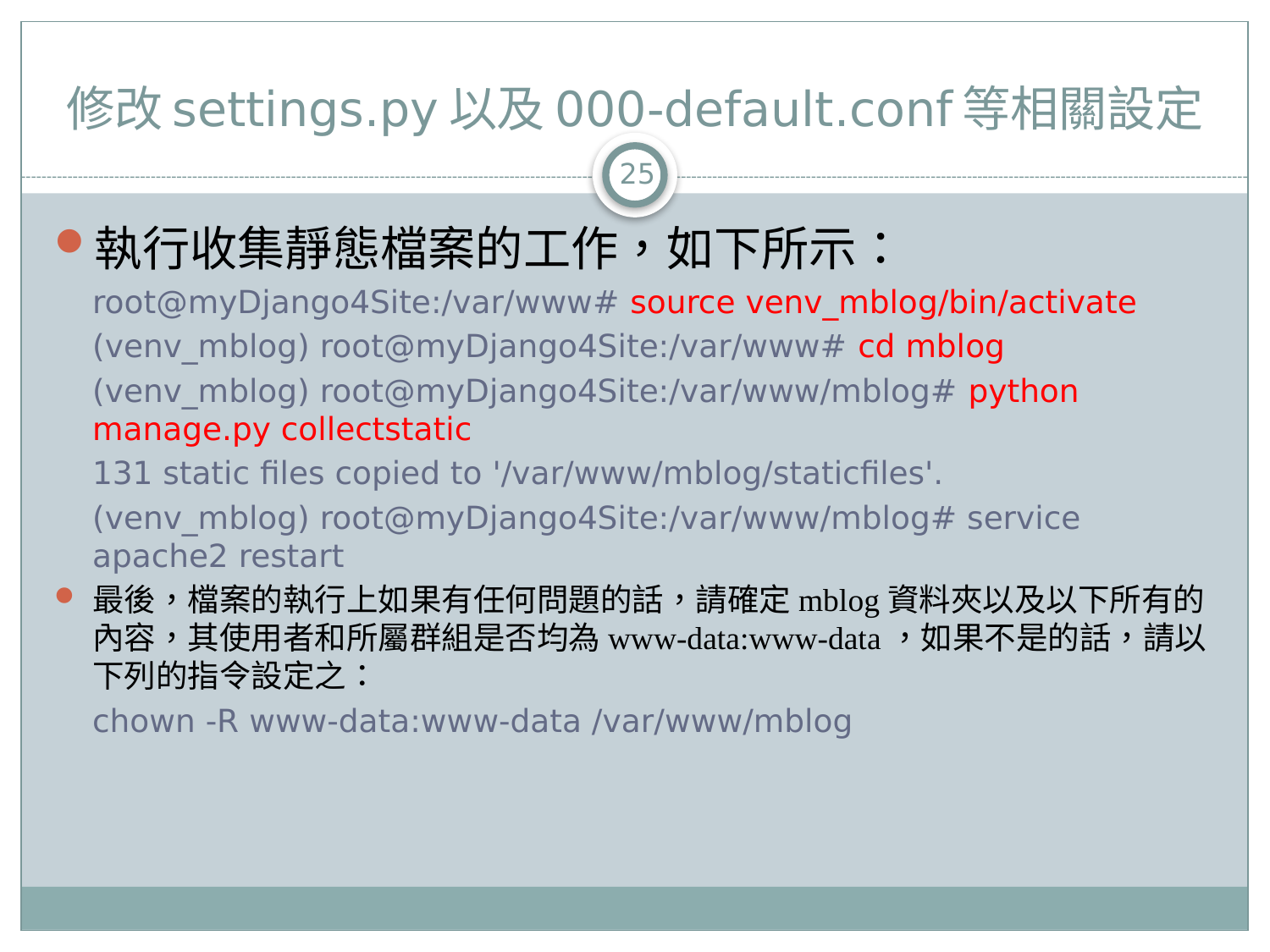

# 修改settings.py以及000-default.conf等相關設定
25
執行收集靜態檔案的工作，如下所示：
root@myDjango4Site:/var/www# source venv_mblog/bin/activate
(venv_mblog) root@myDjango4Site:/var/www# cd mblog
(venv_mblog) root@myDjango4Site:/var/www/mblog# python manage.py collectstatic
131 static files copied to '/var/www/mblog/staticfiles'.
(venv_mblog) root@myDjango4Site:/var/www/mblog# service apache2 restart
最後，檔案的執行上如果有任何問題的話，請確定mblog資料夾以及以下所有的內容，其使用者和所屬群組是否均為www-data:www-data，如果不是的話，請以下列的指令設定之：
chown -R www-data:www-data /var/www/mblog